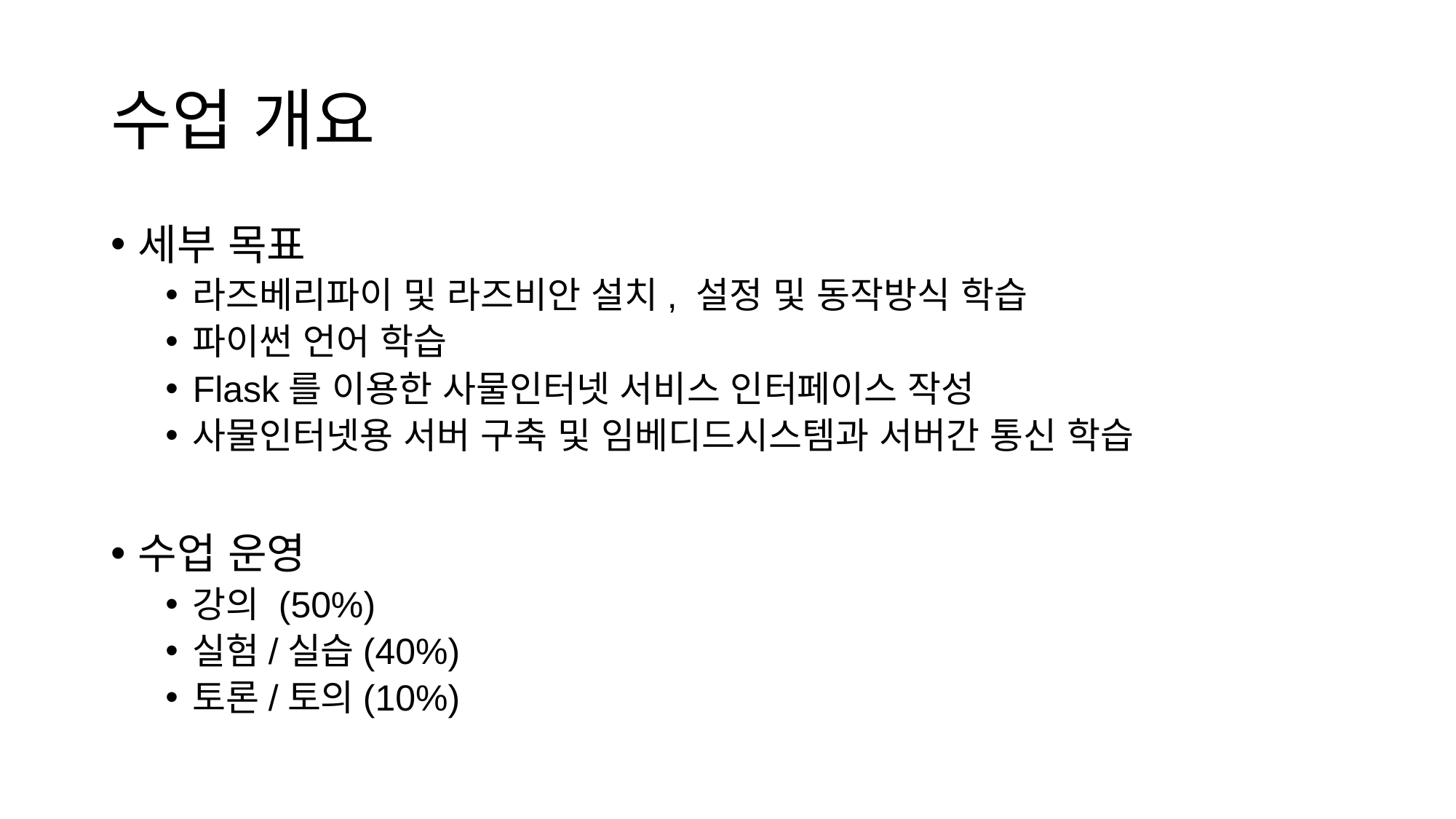

# 수업 개요
세부 목표
라즈베리파이 및 라즈비안 설치, 설정 및 동작방식 학습
파이썬 언어 학습
Flask를 이용한 사물인터넷 서비스 인터페이스 작성
사물인터넷용 서버 구축 및 임베디드시스템과 서버간 통신 학습

수업 운영
강의 (50%)
실험/실습(40%)
토론/토의(10%)